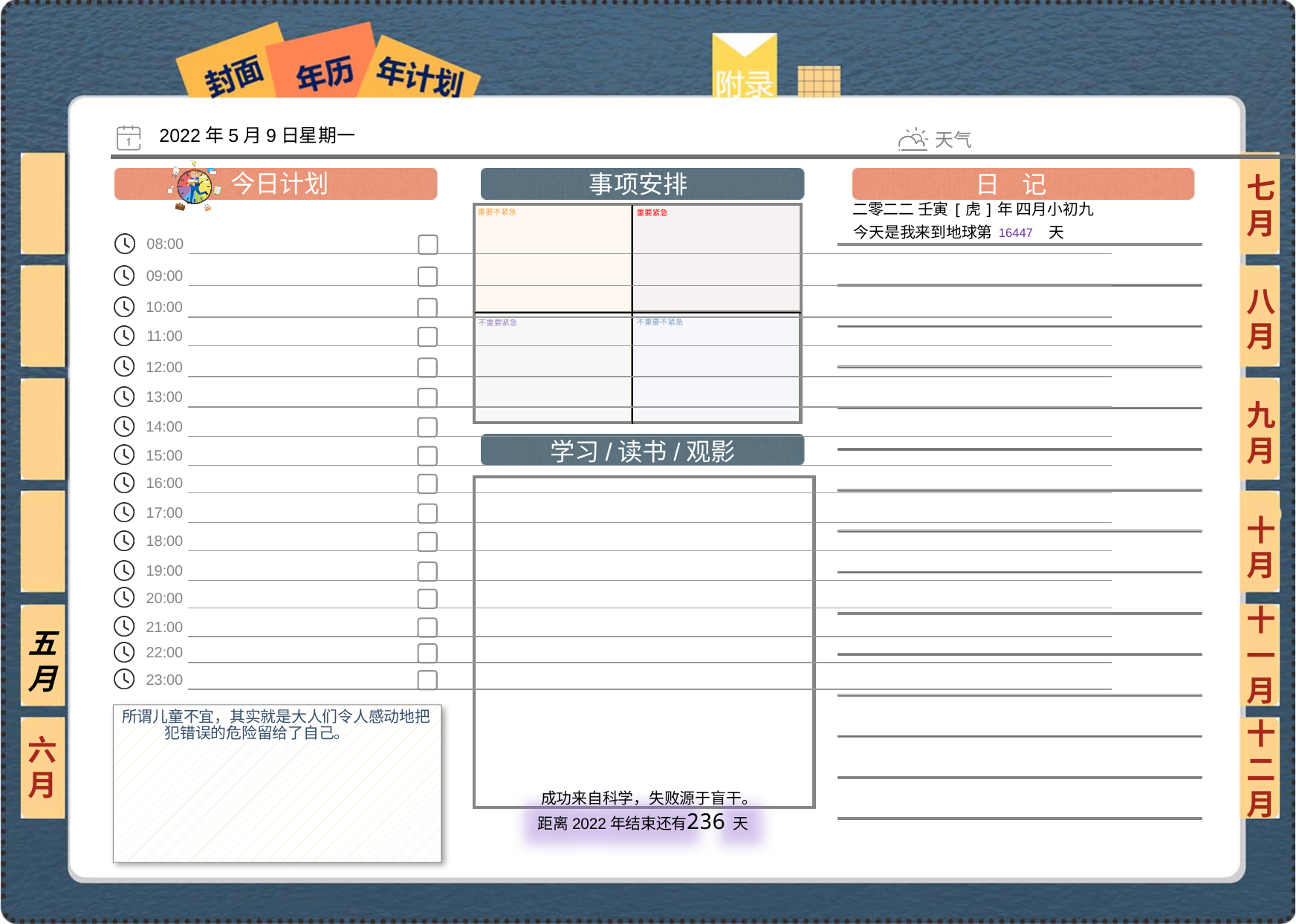

2022年5月9日星期一
七月
二零二二 壬寅[虎]年 四月小初九
16447
八月
九月
十月
十一月
五月
所谓儿童不宜，其实就是大人们令人感动地把犯错误的危险留给了自己。

六月
十二月
236
 成功来自科学，失败源于盲干。